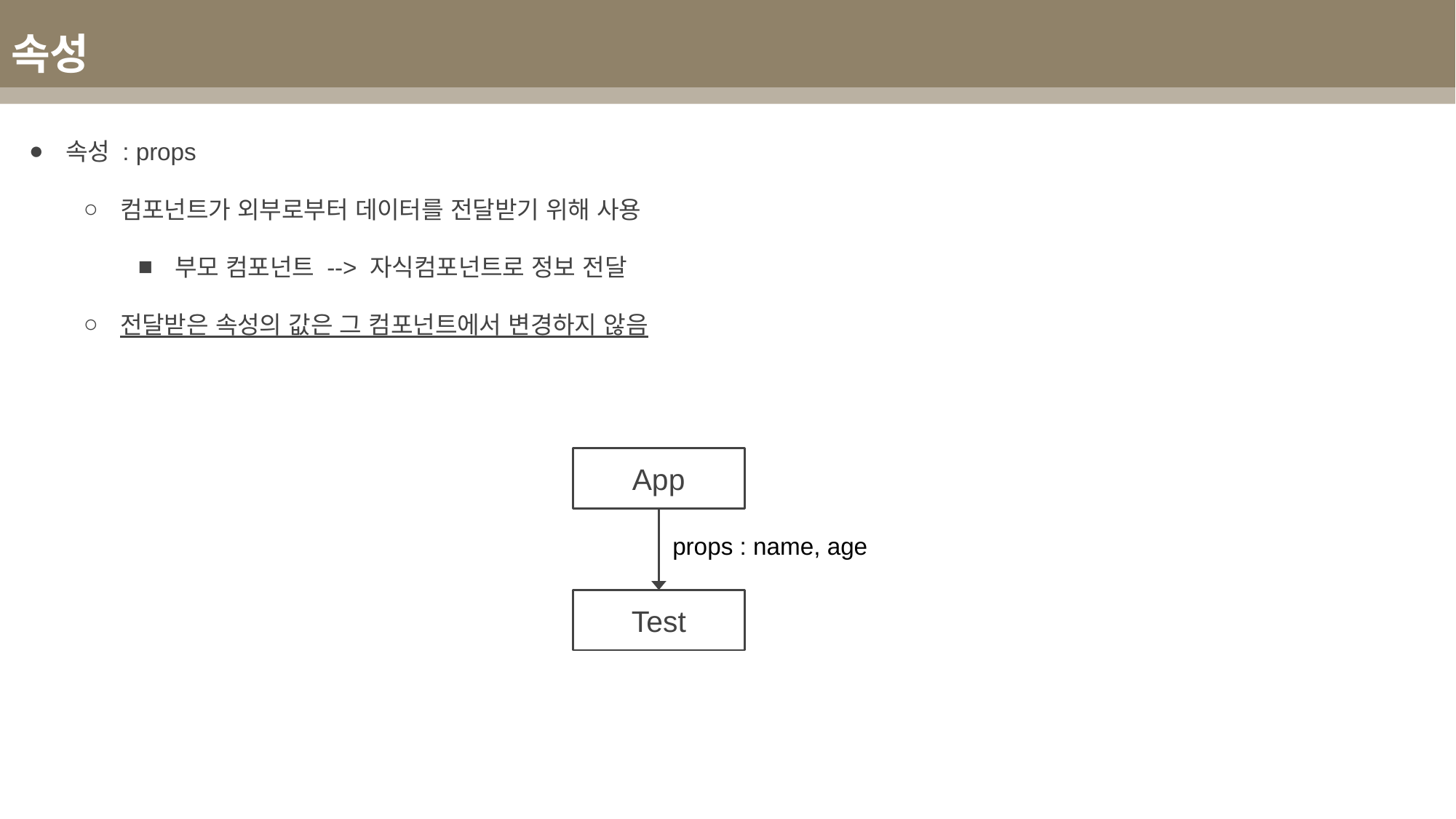

속성
속성 : props
컴포넌트가 외부로부터 데이터를 전달받기 위해 사용
부모 컴포넌트 --> 자식컴포넌트로 정보 전달
전달받은 속성의 값은 그 컴포넌트에서 변경하지 않음
App
props : name, age
Test